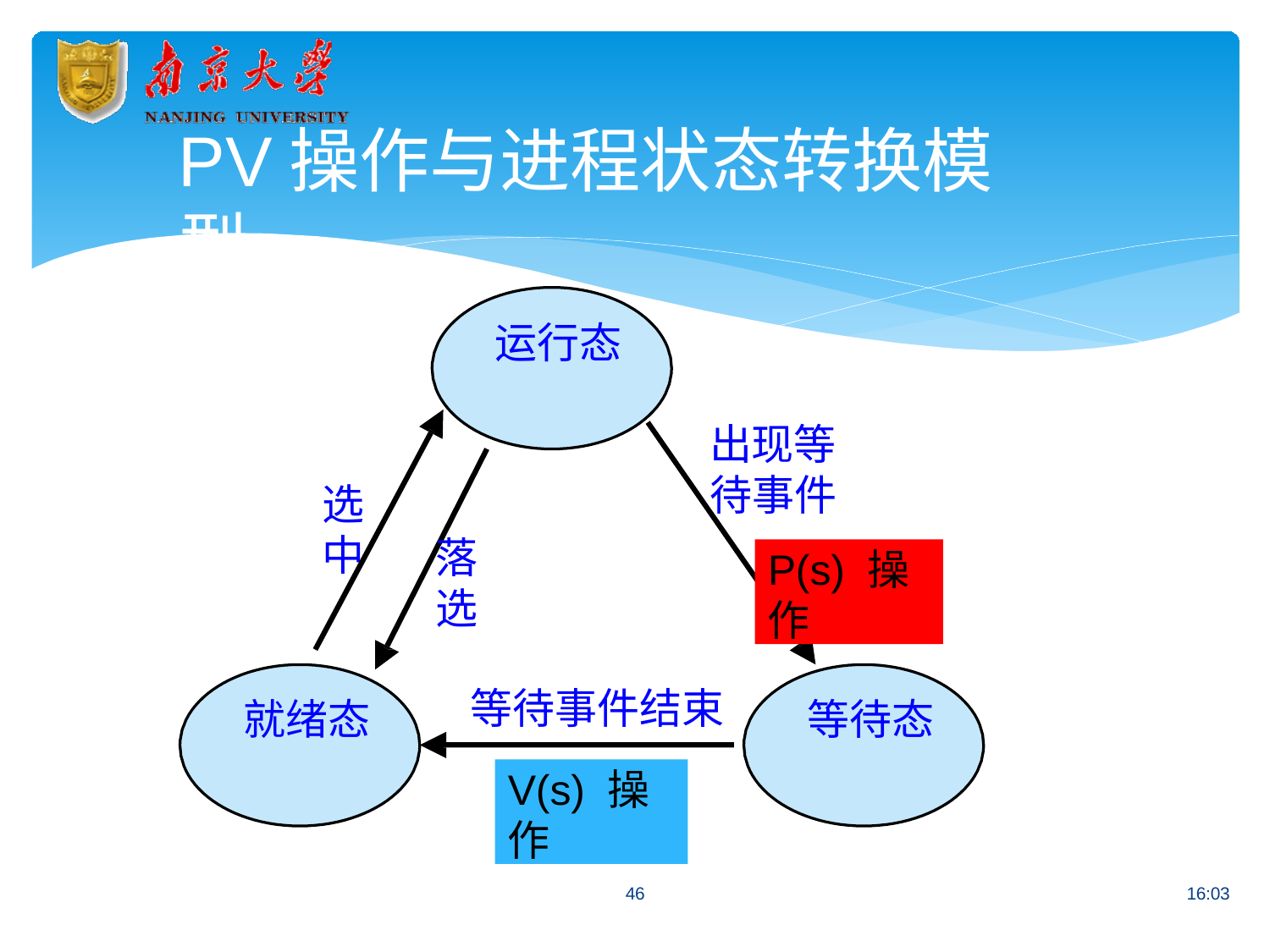

# PV操作与进程状态转换模型

运行态

出现等
待事件

选
中
落
选
P(s) 操作

等待事件结束
就绪态
等待态

V(s) 操作
46
16:03